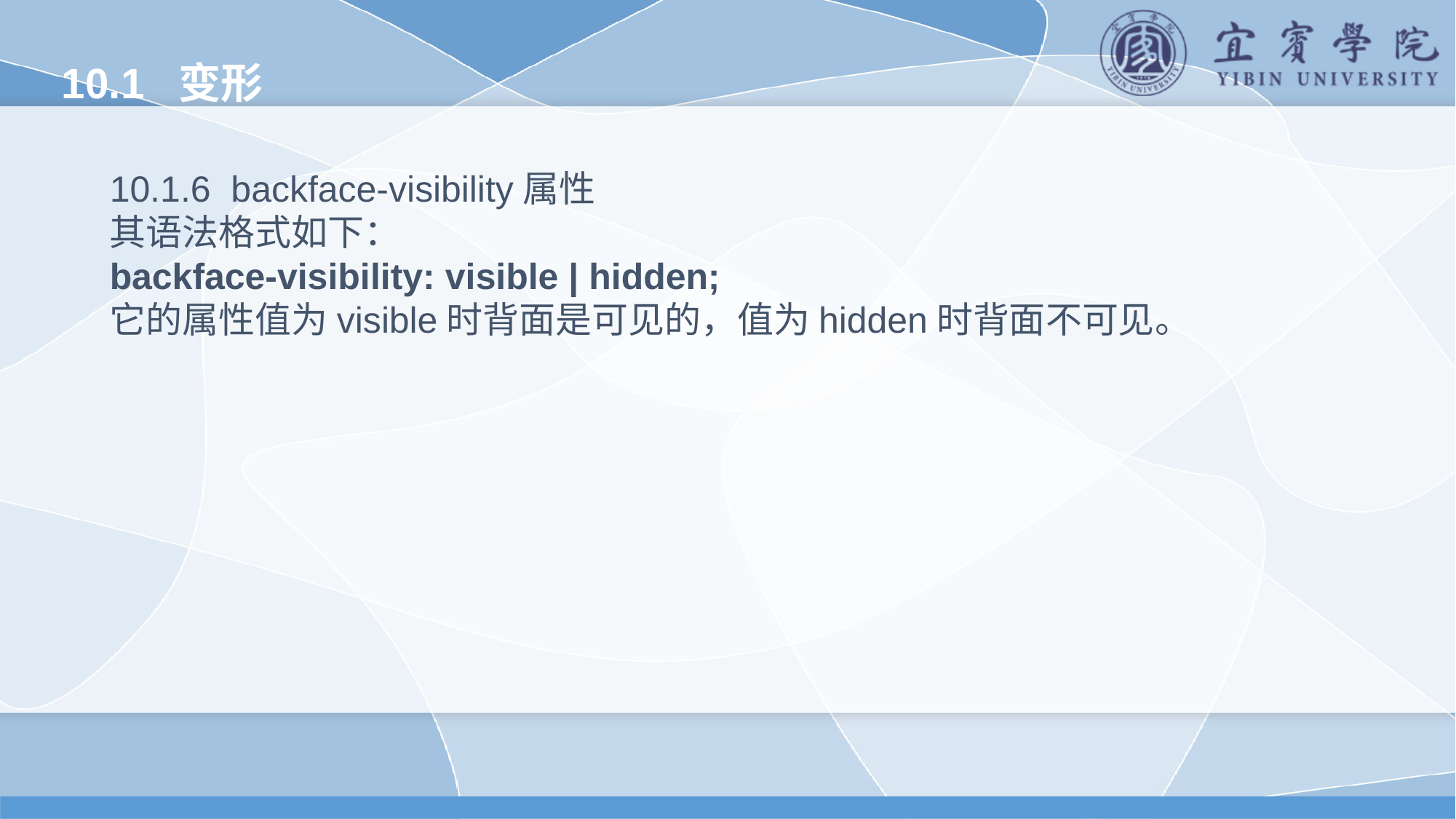

10.1  变形
10.1.6  backface-visibility属性
其语法格式如下：
backface-visibility: visible | hidden;
它的属性值为visible时背面是可见的，值为hidden时背面不可见。